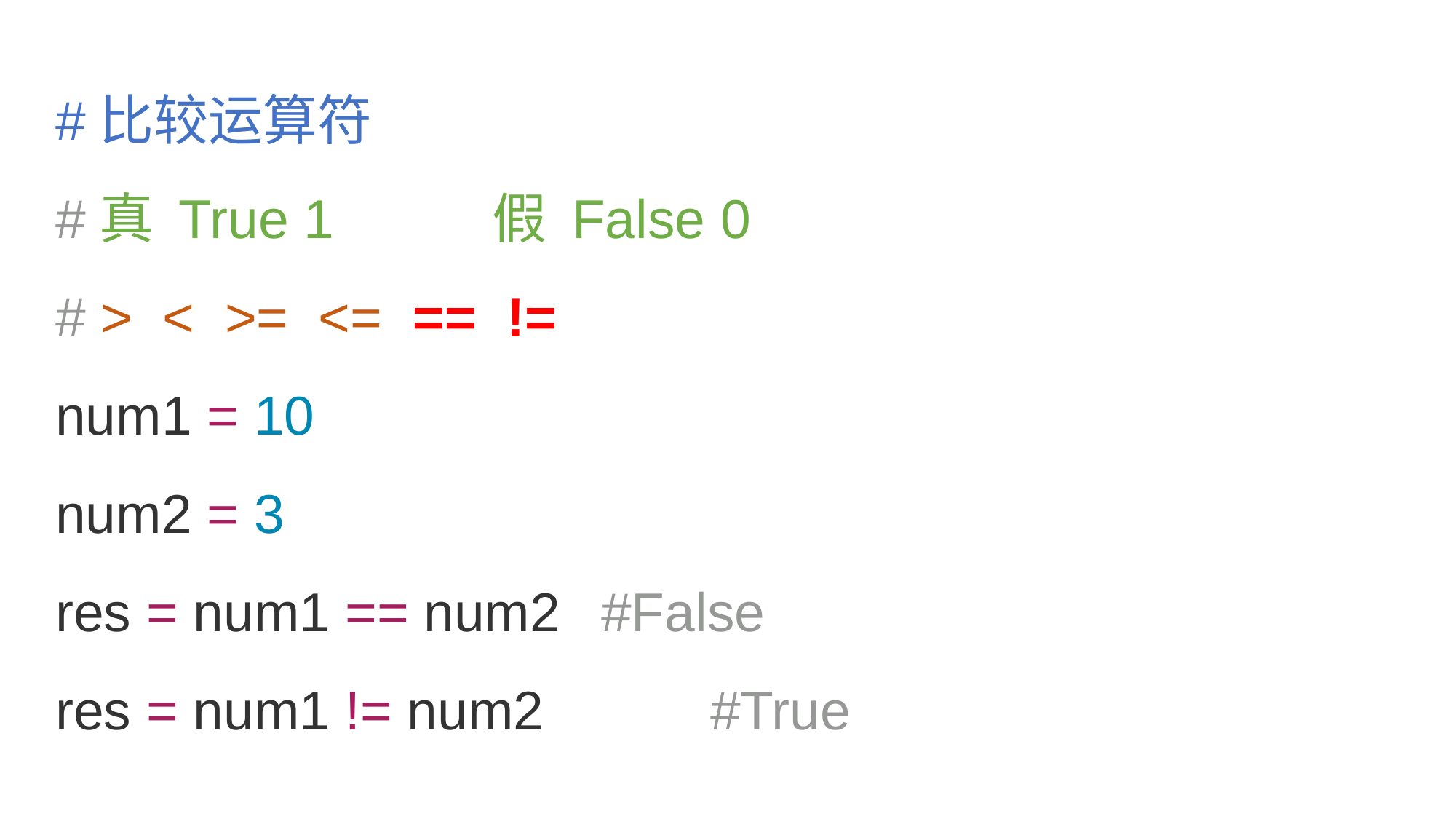

#比较运算符
#真 True 1		假 False 0
# >  <  >=  <=  ==  !=
num1 = 10
num2 = 3
res = num1 == num2  	#False
res = num1 != num2    	#True